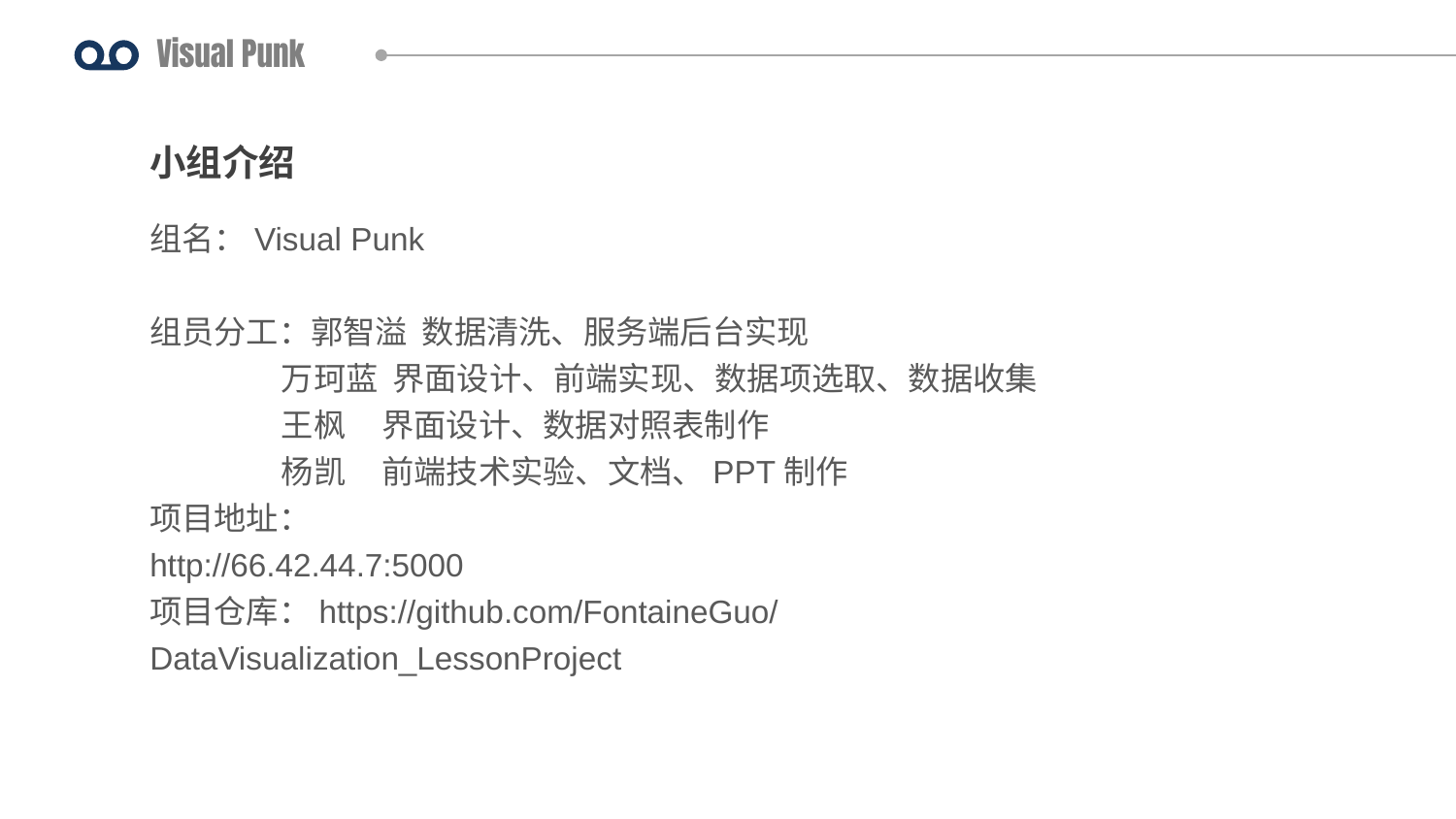

Visual Punk

小组介绍
组名：Visual Punk

组员分工：郭智溢  数据清洗、服务端后台实现
                 万珂蓝  界面设计、前端实现、数据项选取、数据收集
                 王枫     界面设计、数据对照表制作
                 杨凯     前端技术实验、文档、PPT制作
项目地址：
http://66.42.44.7:5000
项目仓库：https://github.com/FontaineGuo/DataVisualization_LessonProject